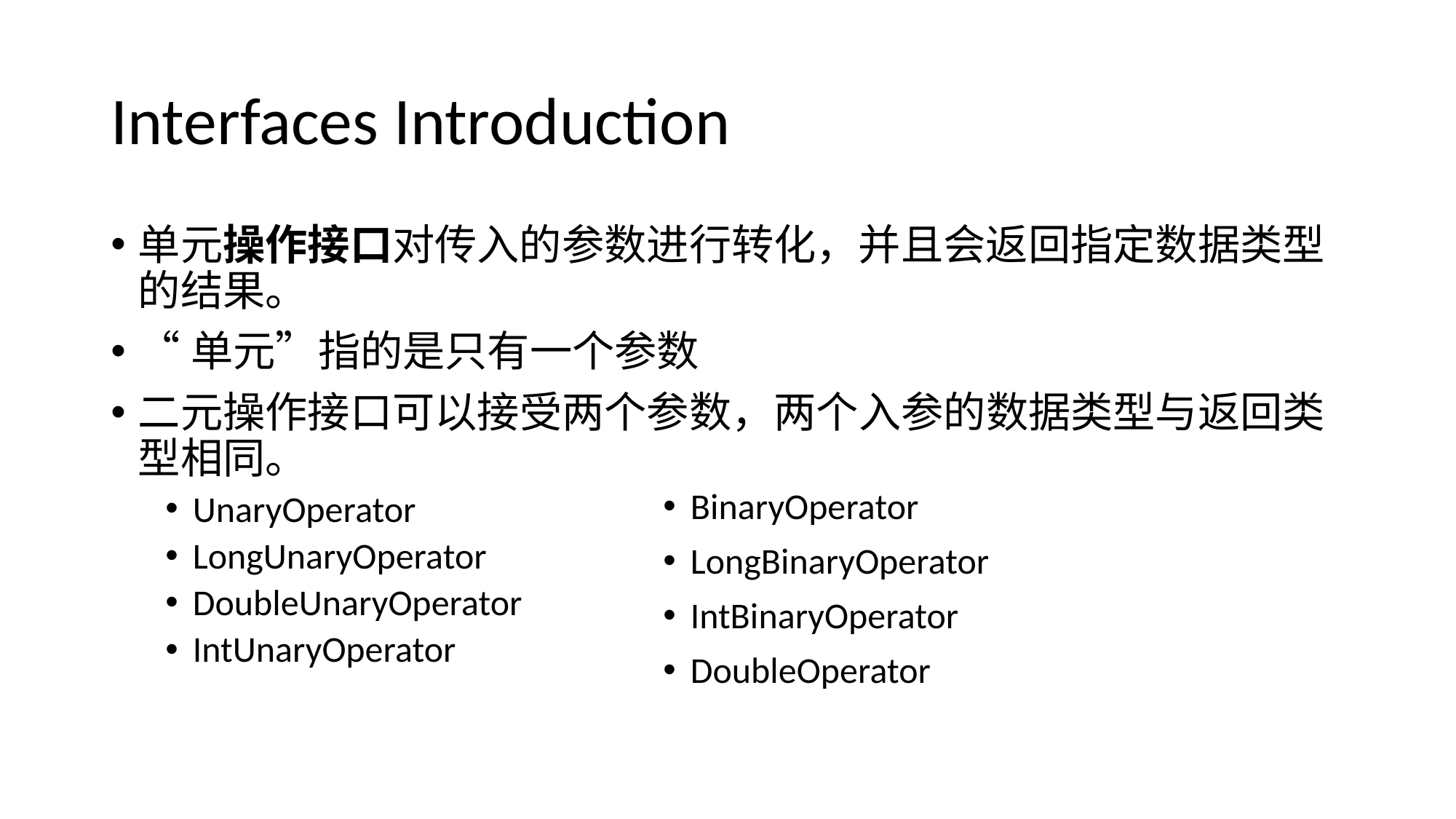

# Interfaces Introduction
单元操作接口对传入的参数进行转化，并且会返回指定数据类型的结果。
“单元”指的是只有一个参数
二元操作接口可以接受两个参数，两个入参的数据类型与返回类型相同。
UnaryOperator
LongUnaryOperator
DoubleUnaryOperator
IntUnaryOperator

BinaryOperator
LongBinaryOperator
IntBinaryOperator
DoubleOperator